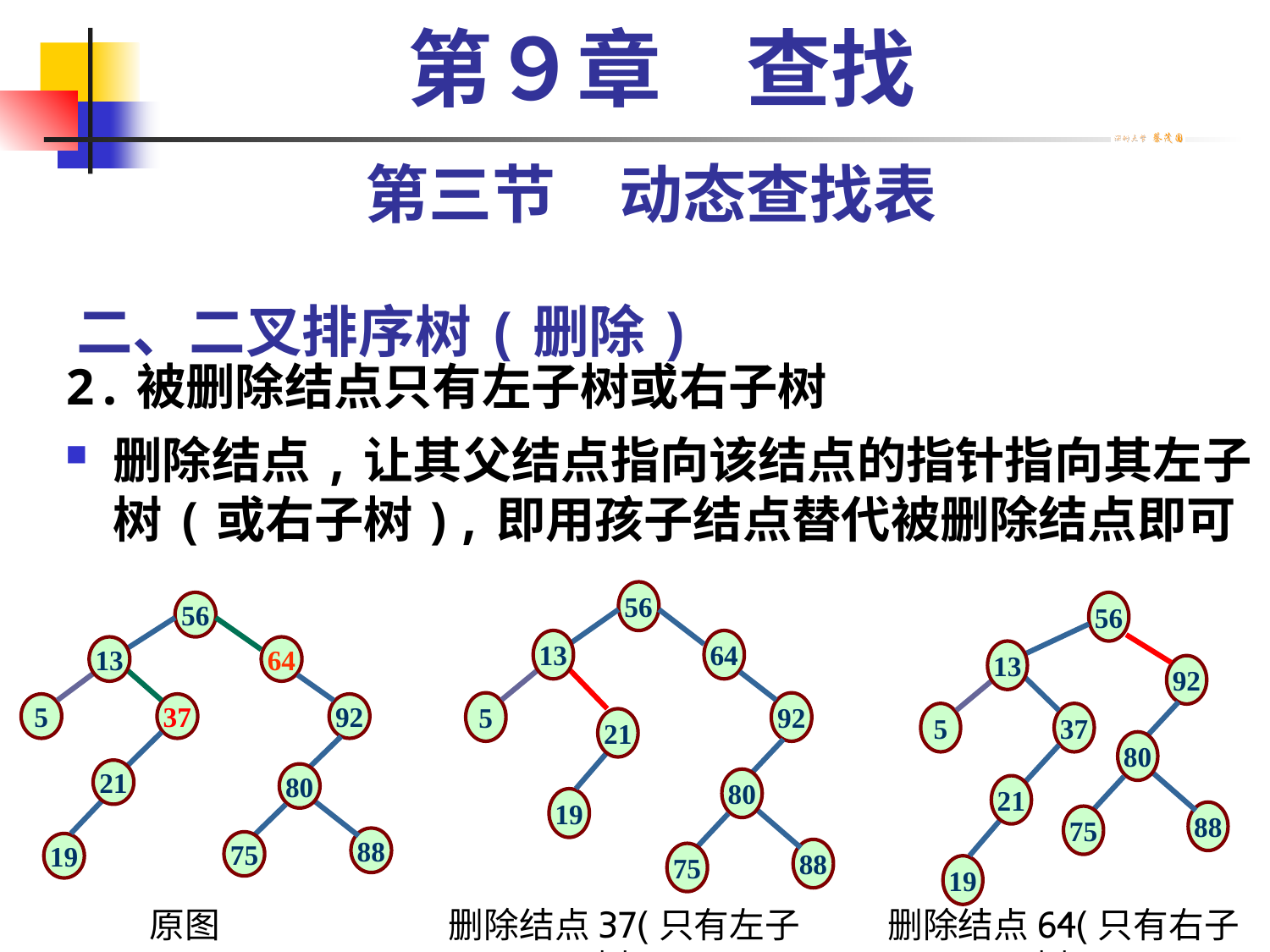

第９章　查找
第三节　动态查找表
# 二、二叉排序树(删除)
2.被删除结点只有左子树或右子树
删除结点,让其父结点指向该结点的指针指向其左子树(或右子树),即用孩子结点替代被删除结点即可
56

13
64

5
92
21

80
19

88
75
56

13
64

5
37
92

21
80

88
75
19
56

13
92

5
37
80

21

88
75

19
原图
删除结点37(只有左子树)
删除结点64(只有右子树)